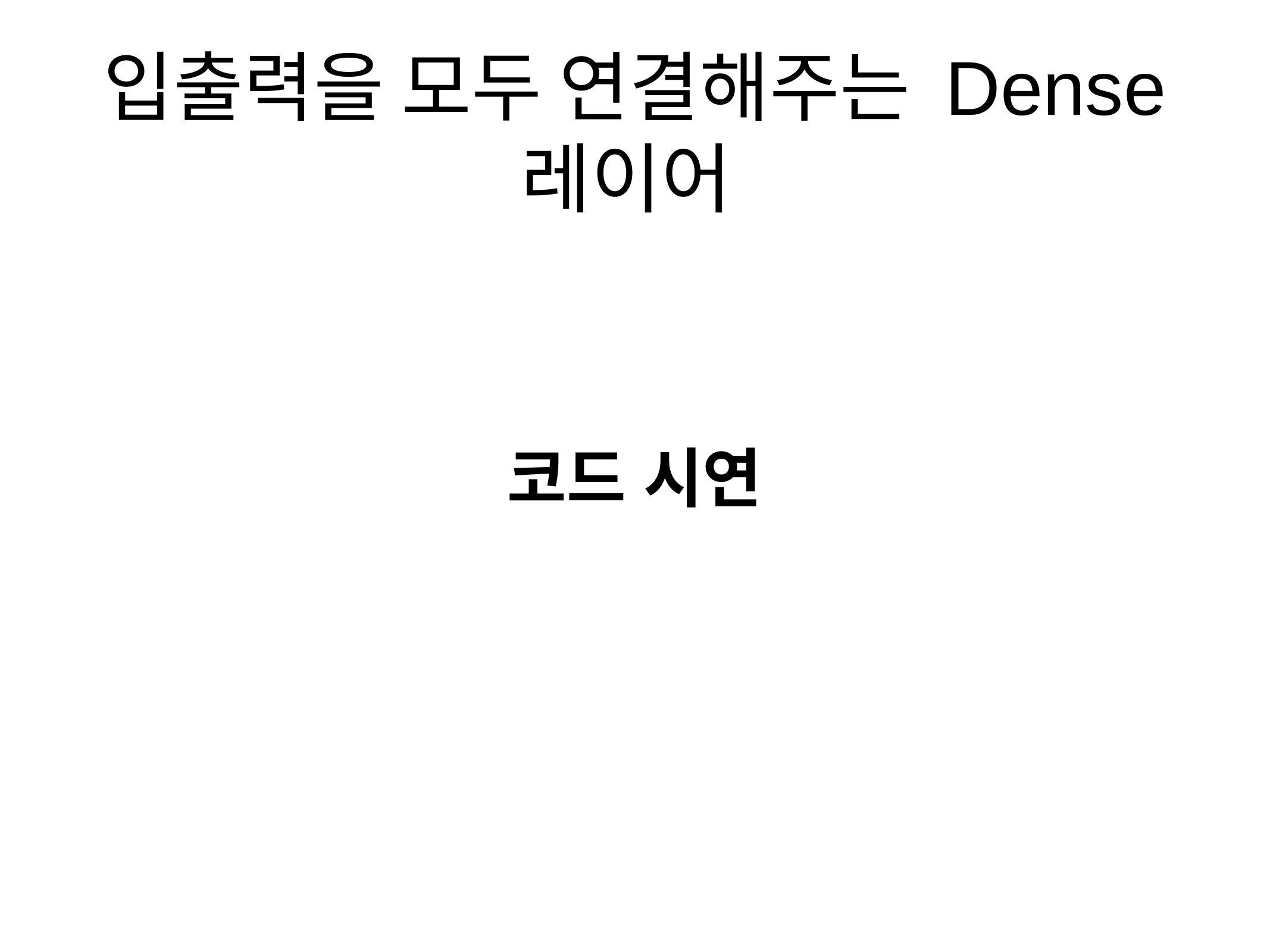

# 입출력을 모두 연결해주는 Dense 레이어
코드 시연